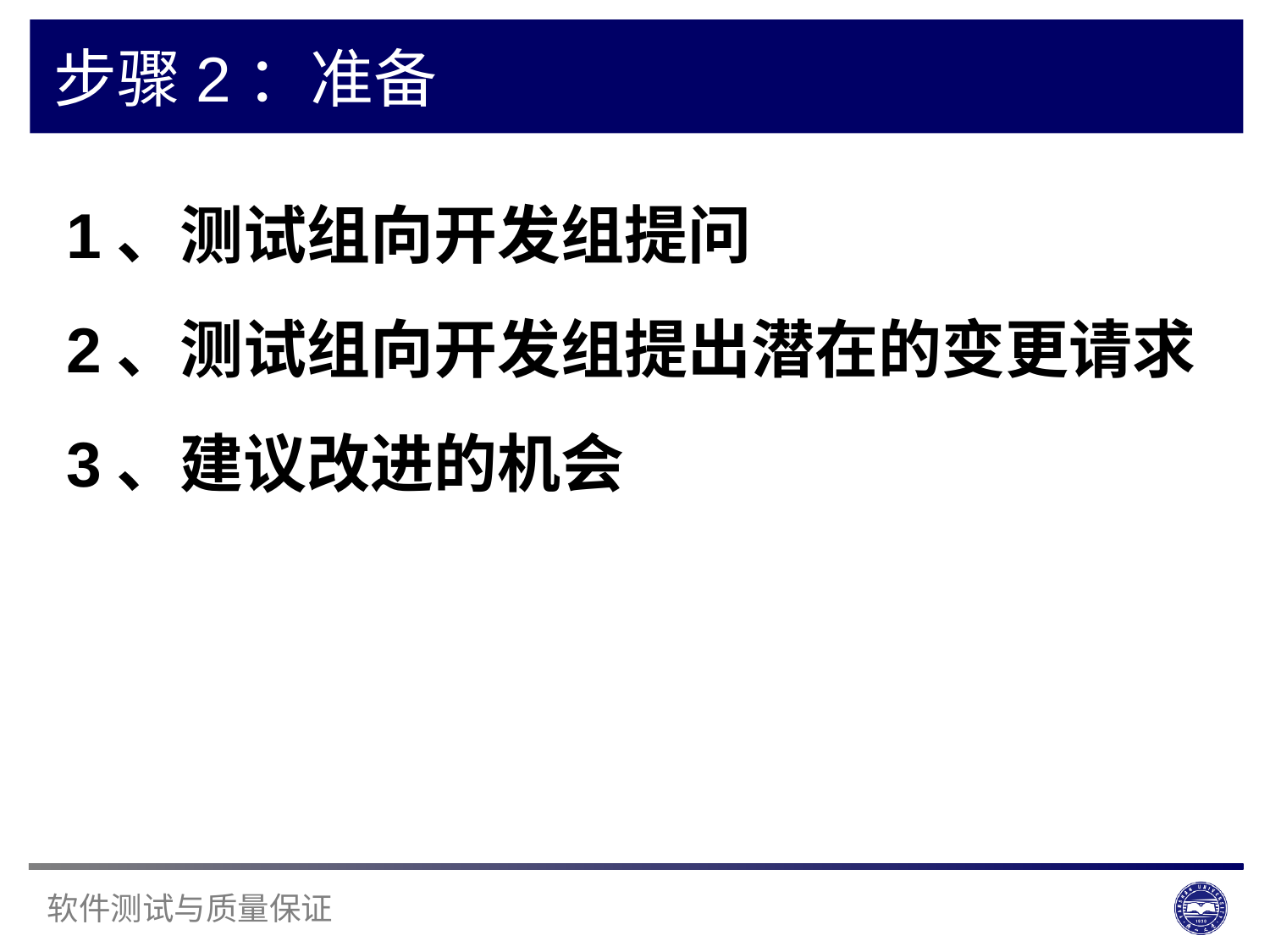

步骤2：准备
1、测试组向开发组提问
2、测试组向开发组提出潜在的变更请求
3、建议改进的机会